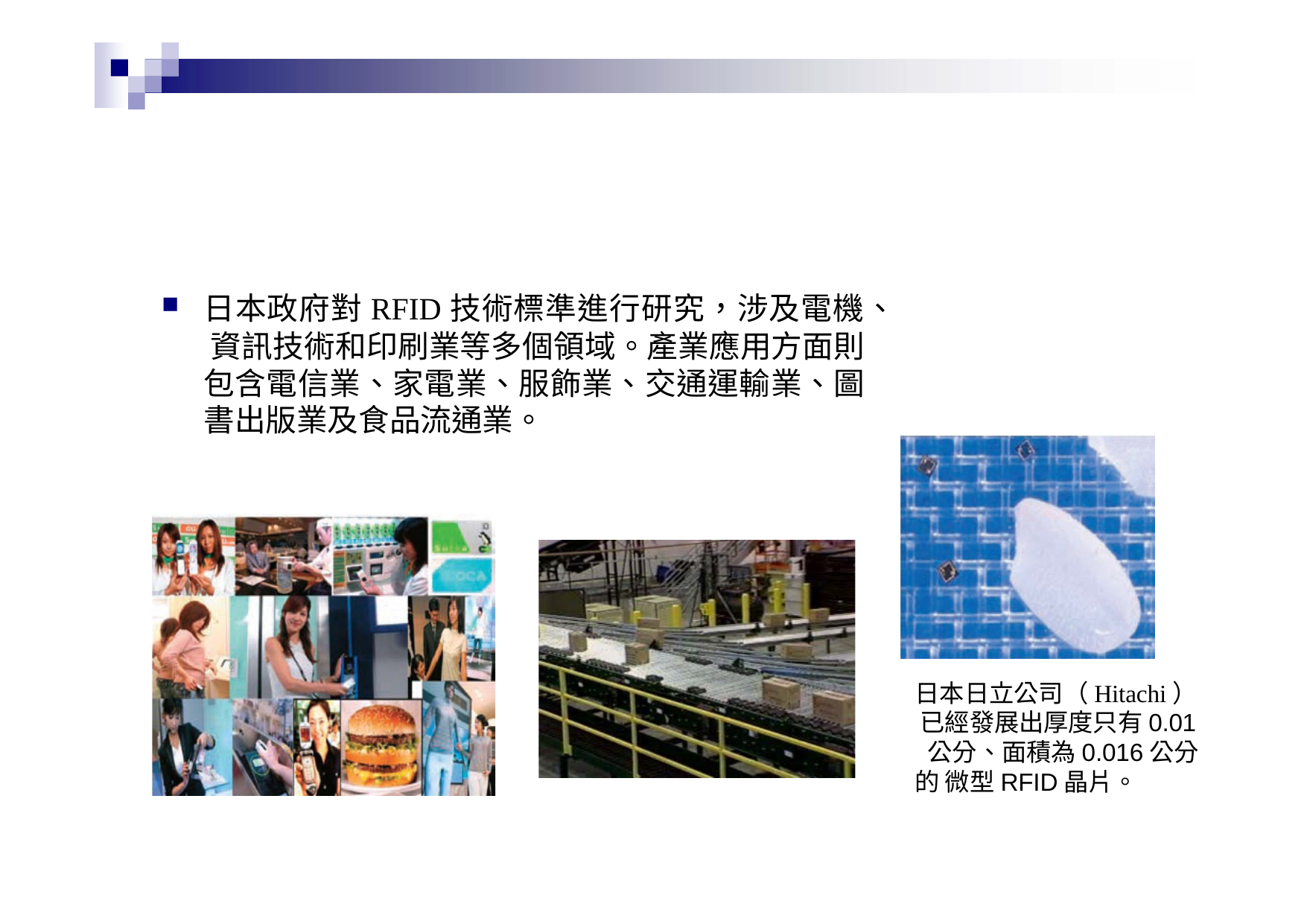

# 日本政府對RFID技術標準進行研究，涉及電機、 資訊技術和印刷業等多個領域。產業應用方面則 包含電信業、家電業、服飾業、交通運輸業、圖 書出版業及食品流通業。

日本日立公司（Hitachi）  已經發展出厚度只有0.01  公分、面積為0.016公分的 微型RFID晶片。